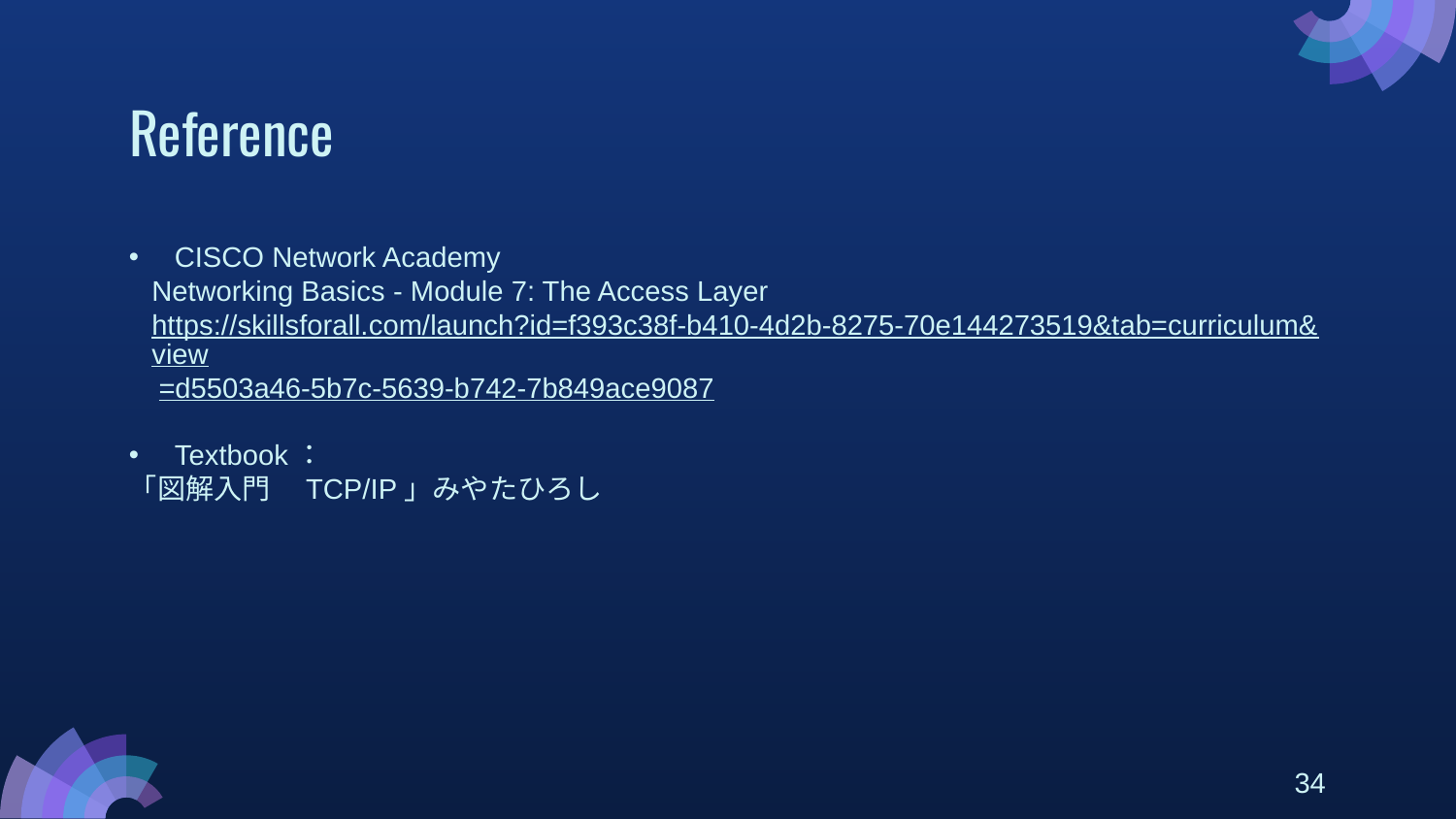

# Reference
CISCO Network Academy
Networking Basics - Module 7: The Access Layer
https://skillsforall.com/launch?id=f393c38f-b410-4d2b-8275-70e144273519&tab=curriculum&view=d5503a46-5b7c-5639-b742-7b849ace9087

Textbook：
「図解入門　TCP/IP」みやたひろし

34